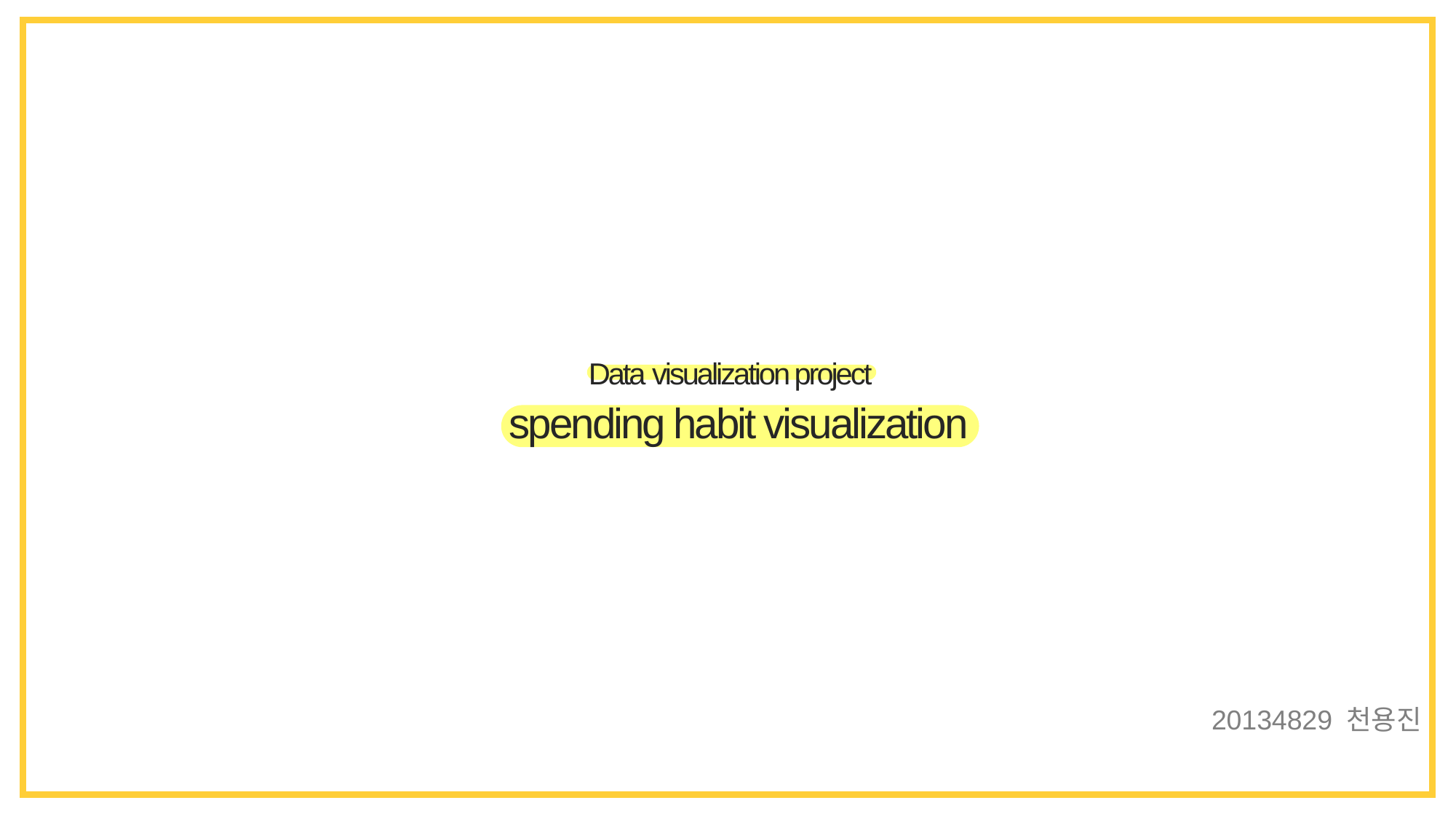

Data visualization project

 spending habit visualization

20134829 천용진